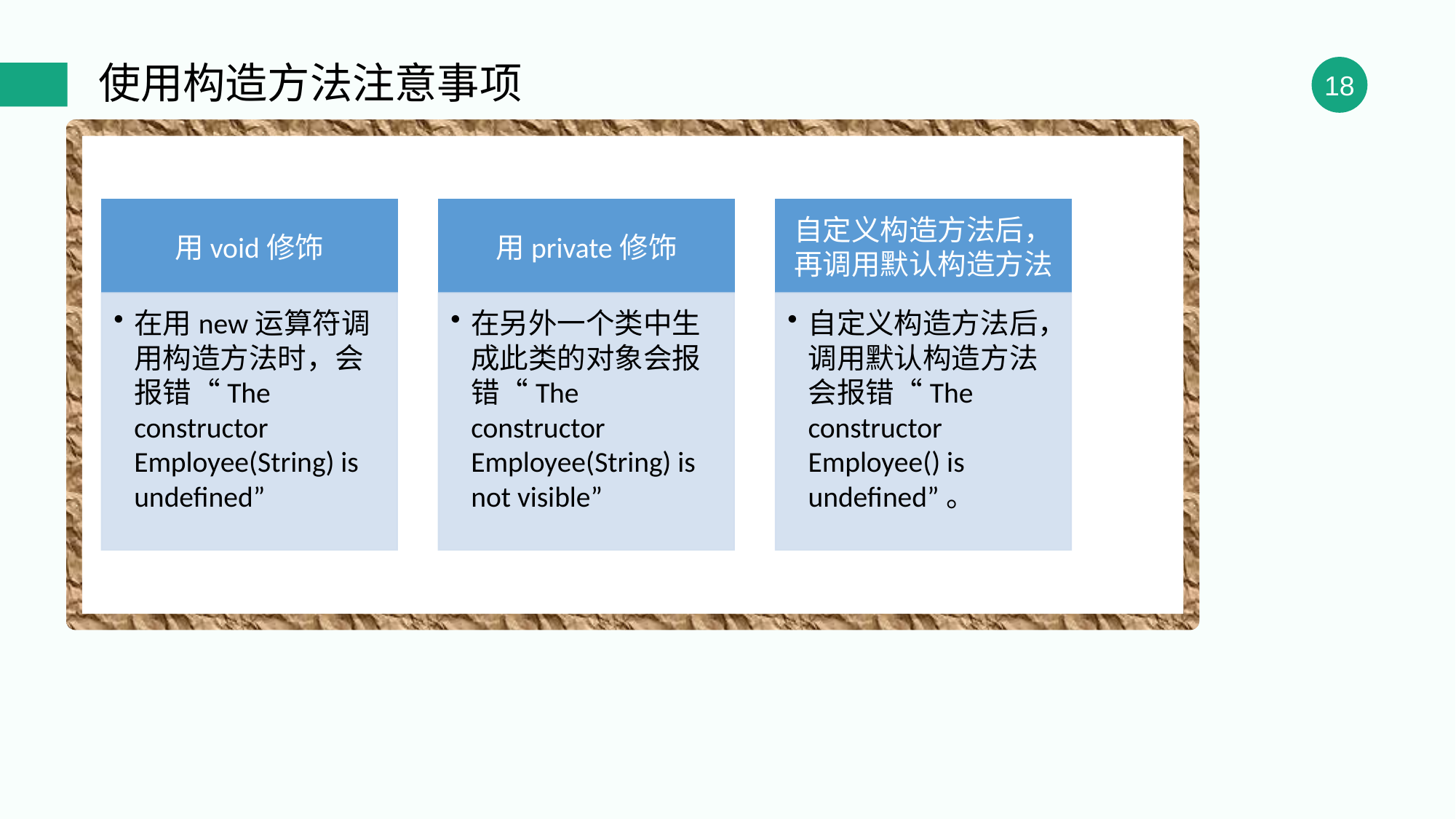

使用构造方法注意事项

用void修饰
在用new运算符调用构造方法时，会报错“The constructor Employee(String) is undefined”
用private修饰
在另外一个类中生成此类的对象会报错“The constructor Employee(String) is not visible”
自定义构造方法后，再调用默认构造方法
自定义构造方法后，调用默认构造方法会报错“The constructor Employee() is undefined”。